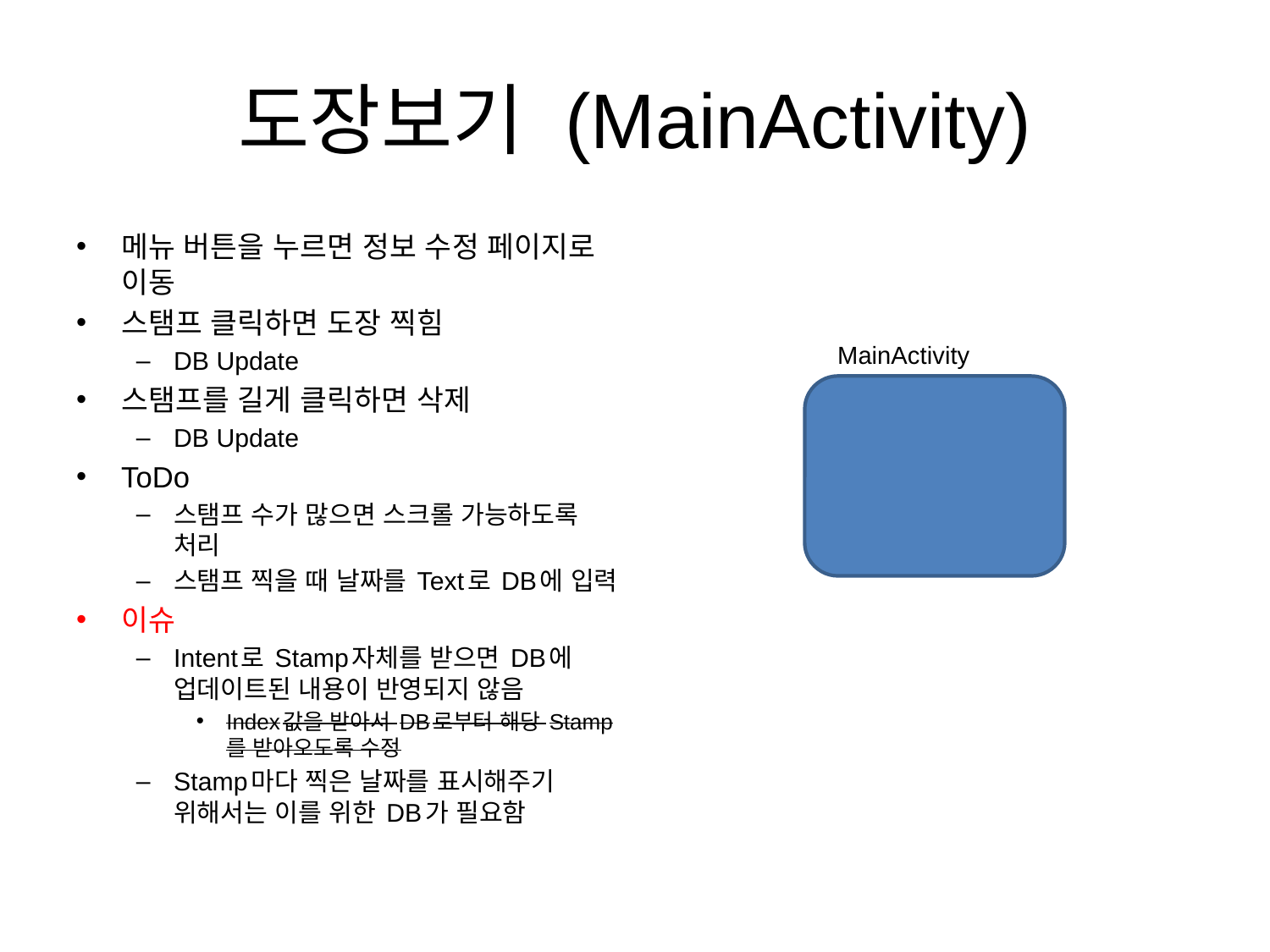

# 도장보기 (MainActivity)
메뉴 버튼을 누르면 정보 수정 페이지로 이동
스탬프 클릭하면 도장 찍힘
DB Update
스탬프를 길게 클릭하면 삭제
DB Update
ToDo
스탬프 수가 많으면 스크롤 가능하도록 처리
스탬프 찍을 때 날짜를 Text로 DB에 입력
이슈
Intent로 Stamp자체를 받으면 DB에 업데이트된 내용이 반영되지 않음
Index값을 받아서 DB로부터 해당 Stamp를 받아오도록 수정
Stamp마다 찍은 날짜를 표시해주기 위해서는 이를 위한 DB가 필요함
MainActivity